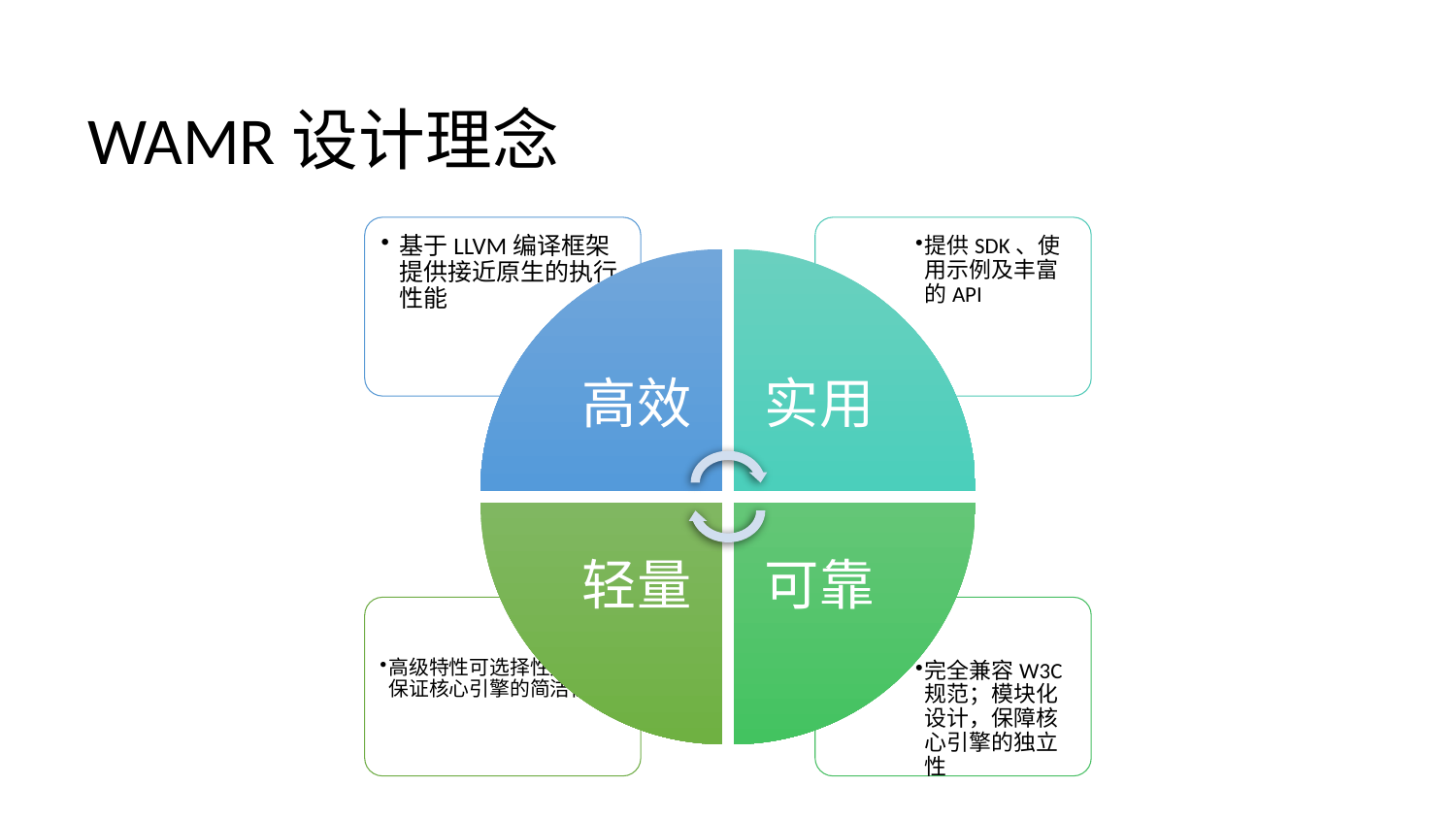

# WAMR设计理念
完全兼容W3C规范；模块化设计，保障核心引擎的独立性
高级特性可选择性关闭，保证核心引擎的简洁性
提供SDK、使用示例及丰富的API
基于LLVM编译框架提供接近原生的执行性能
高效
实用
可靠
轻量